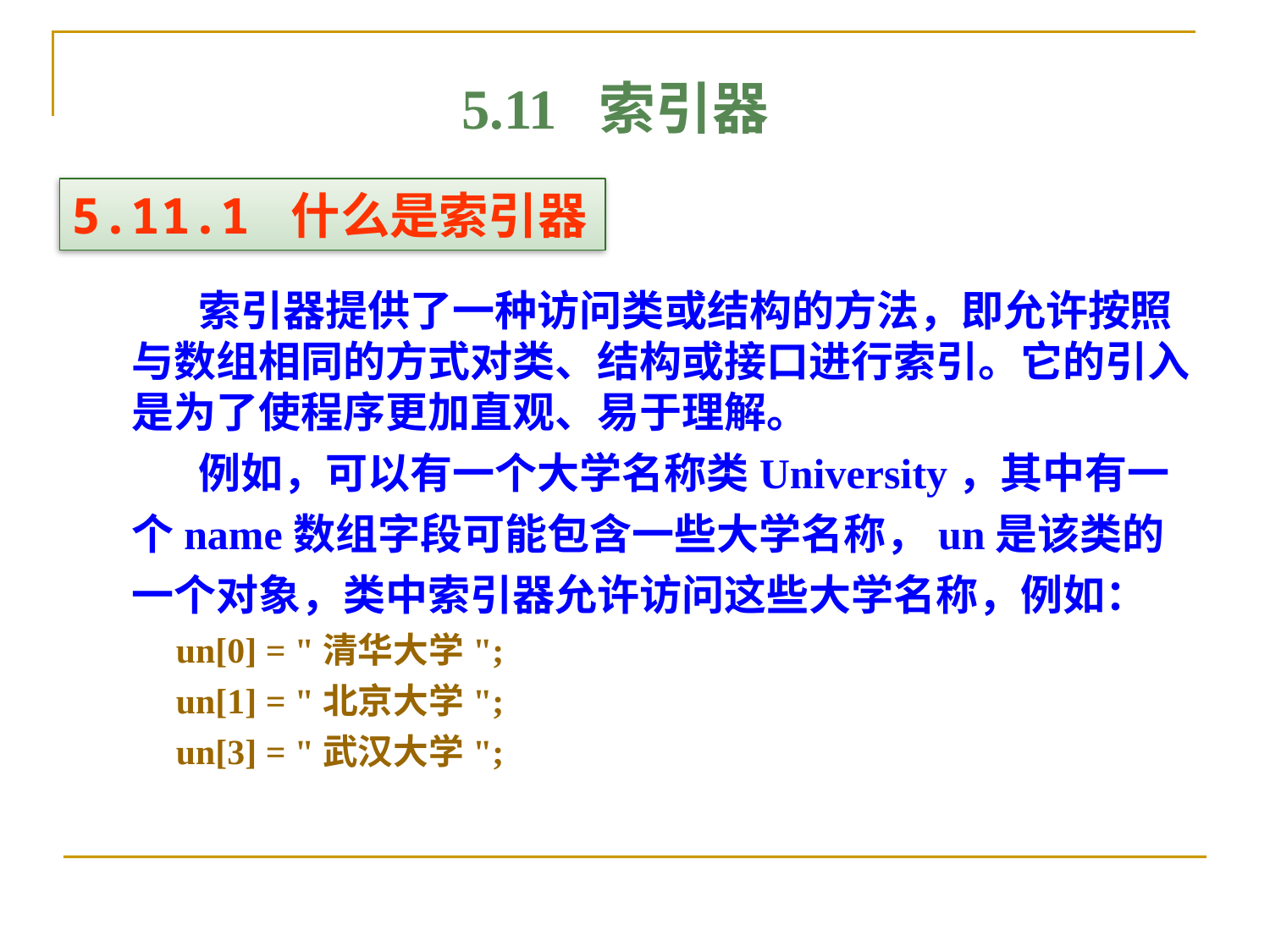

5.11  索引器
5.11.1 什么是索引器
      索引器提供了一种访问类或结构的方法，即允许按照与数组相同的方式对类、结构或接口进行索引。它的引入是为了使程序更加直观、易于理解。
      例如，可以有一个大学名称类University，其中有一个name数组字段可能包含一些大学名称，un是该类的一个对象，类中索引器允许访问这些大学名称，例如：
     un[0] = "清华大学";
     un[1] = "北京大学";
     un[3] = "武汉大学";